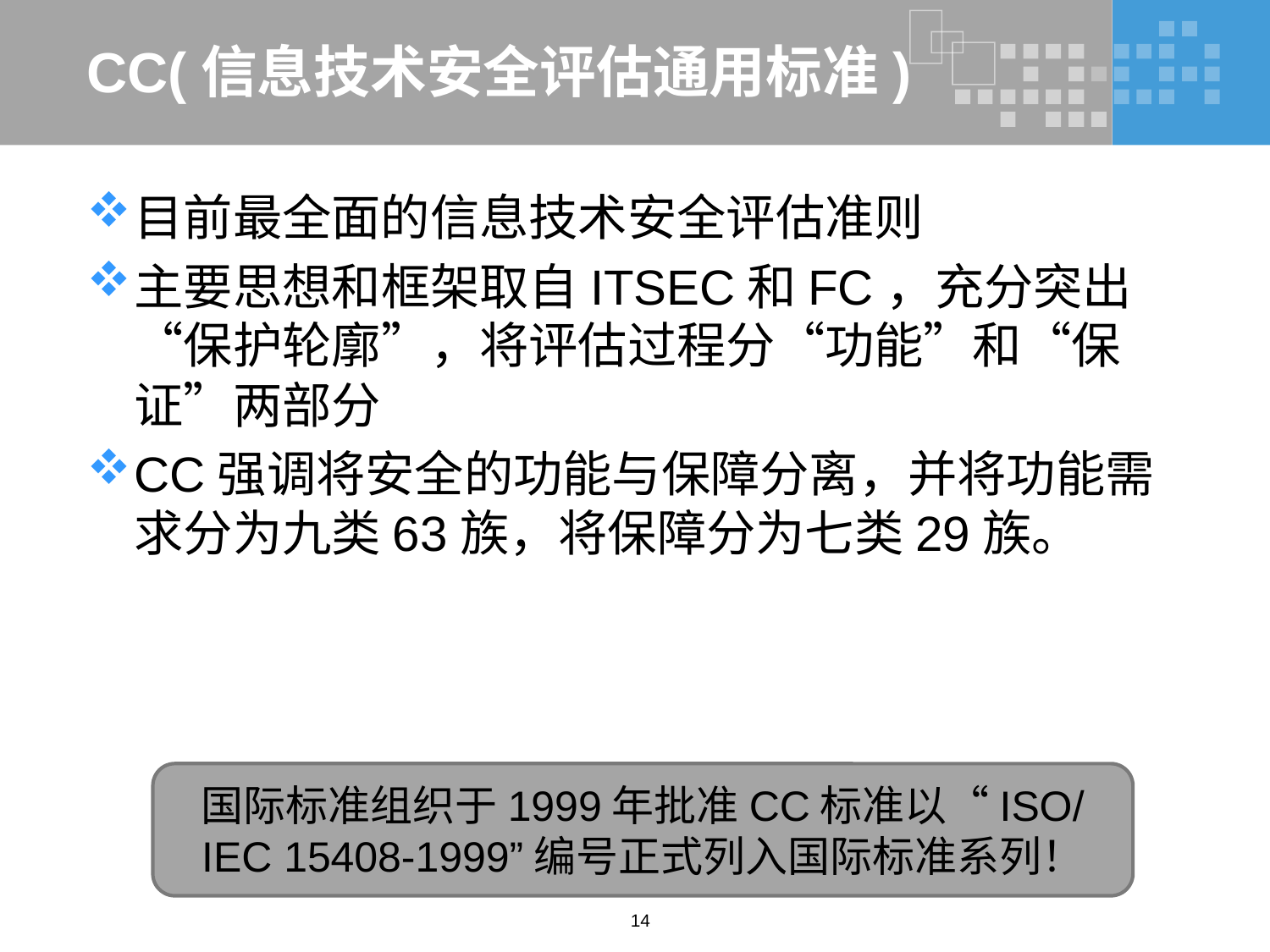

# CC(信息技术安全评估通用标准)
目前最全面的信息技术安全评估准则
主要思想和框架取自ITSEC和FC，充分突出“保护轮廓”，将评估过程分“功能”和“保证”两部分
CC强调将安全的功能与保障分离，并将功能需求分为九类63族，将保障分为七类29族。
国际标准组织于1999年批准CC标准以“ISO/IEC 15408-1999”编号正式列入国际标准系列！
14